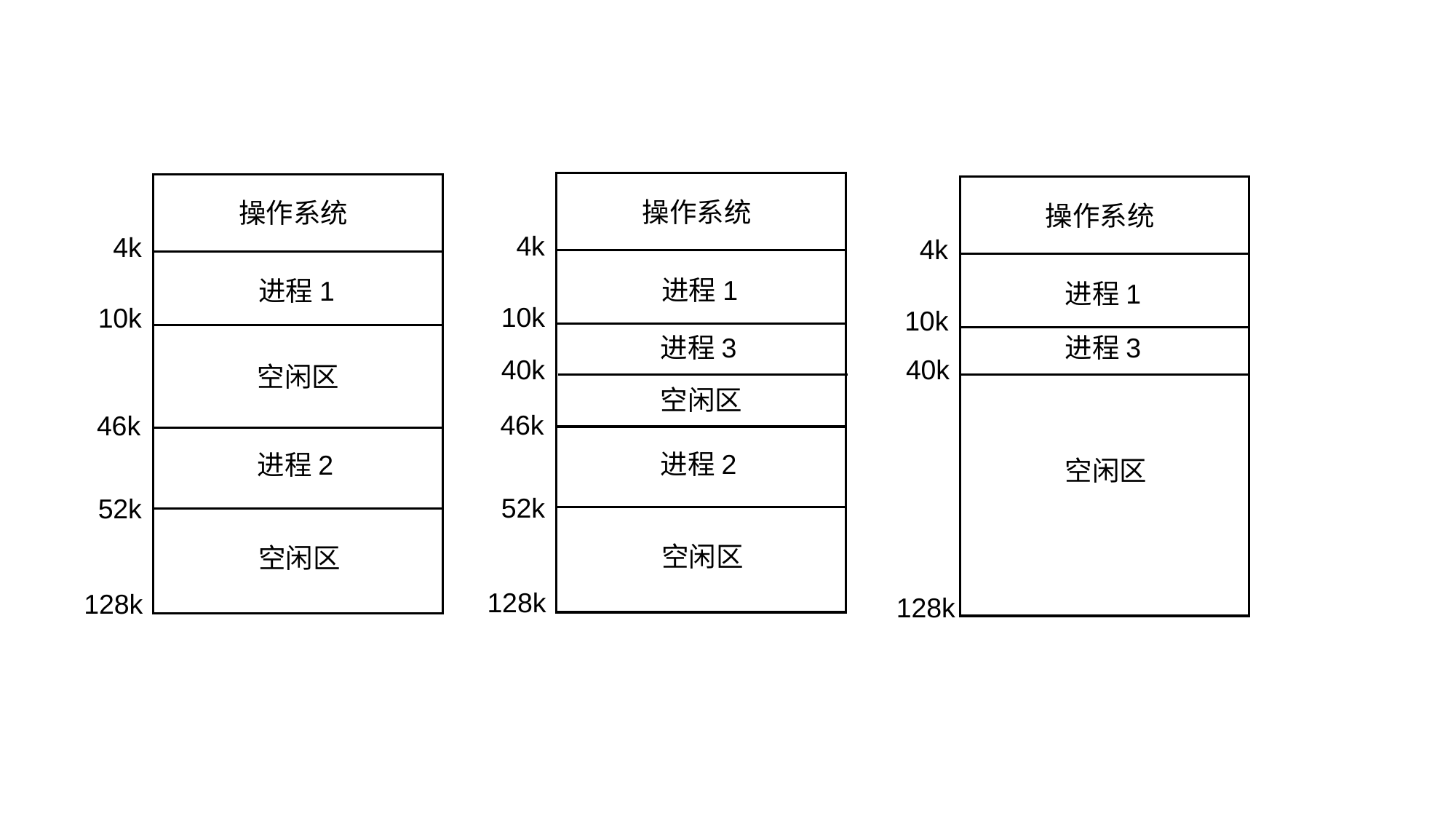

操作系统
操作系统
操作系统
4k
4k
4k
进程1
进程1
进程1
10k
10k
10k
进程3
进程3
40k
40k
空闲区
空闲区
46k
46k
进程2
进程2
空闲区
52k
52k
空闲区
空闲区
128k
128k
128k